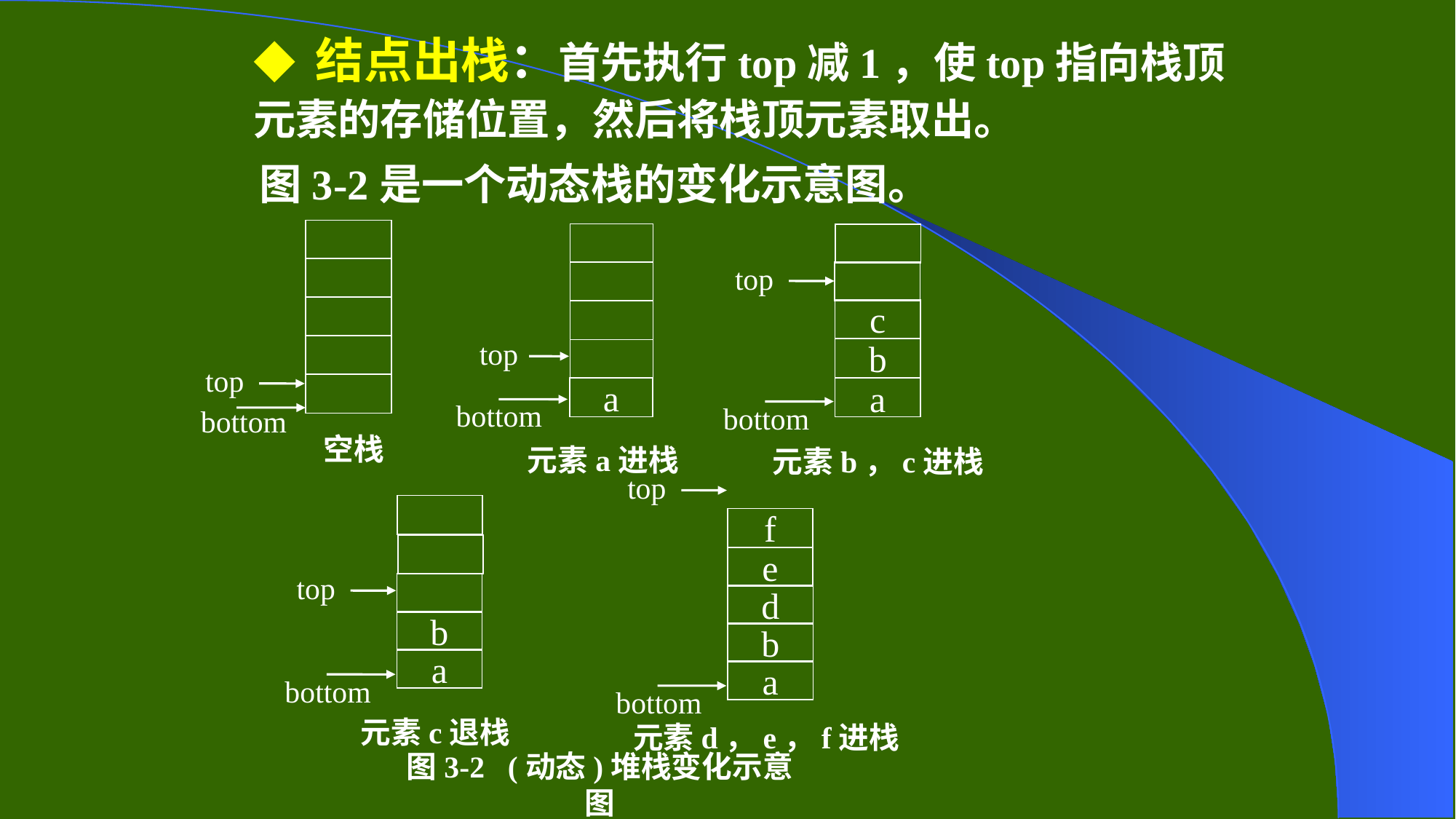

◆ 结点出栈：首先执行top减1，使top指向栈顶元素的存储位置，然后将栈顶元素取出。
    图3-2是一个动态栈的变化示意图。

top

bottom

空栈

top

a
bottom

元素a进栈

top

c
b
a
bottom

元素b，c进栈
top

f
e
d
b
a
bottom

元素d，e，f进栈

top

b
a
bottom

元素c退栈
图3-2   (动态)堆栈变化示意图